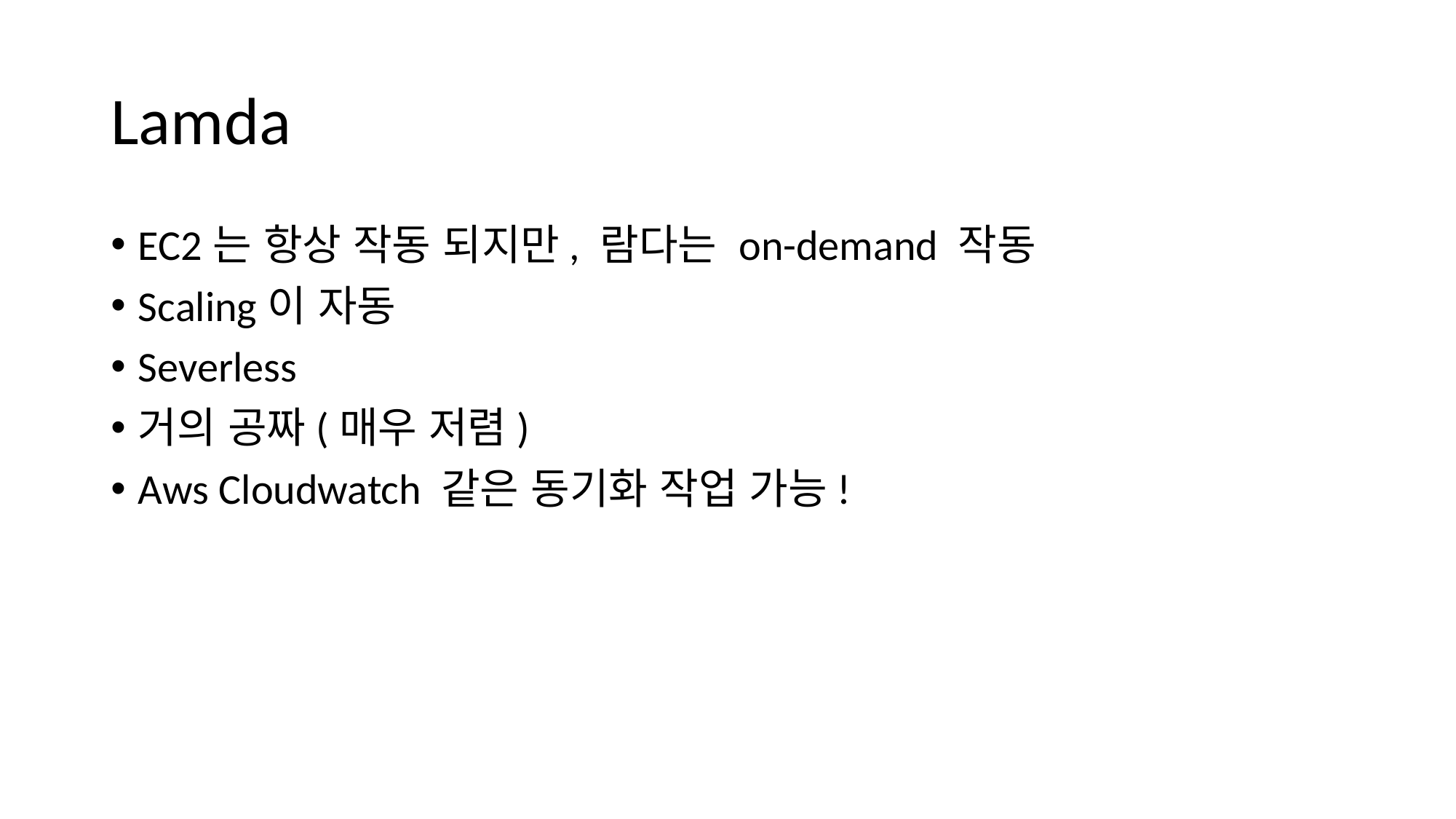

# Lamda
EC2는 항상 작동 되지만, 람다는 on-demand 작동
Scaling이 자동
Severless
거의 공짜(매우 저렴)
Aws Cloudwatch 같은 동기화 작업 가능!